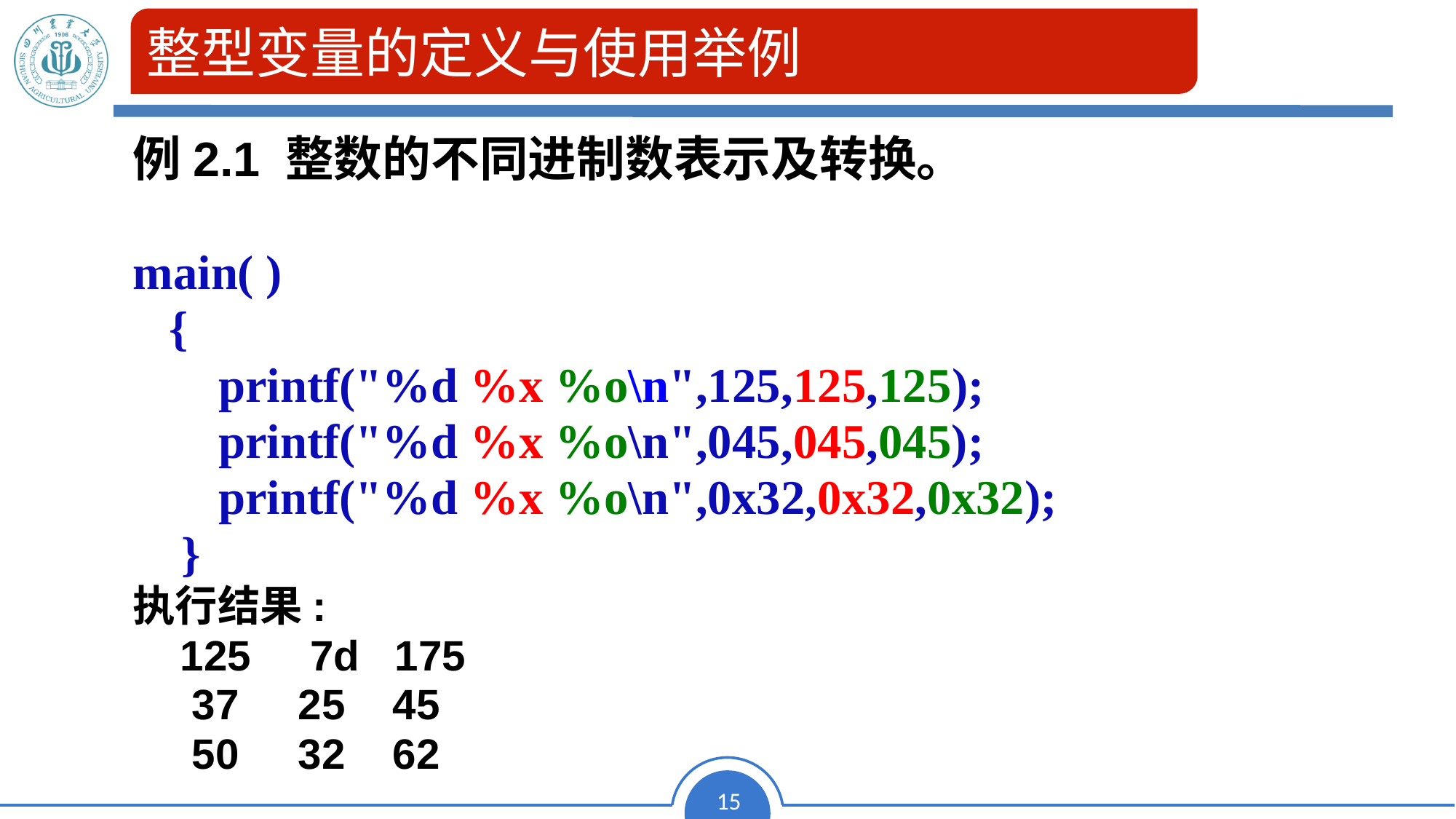

整型变量的定义与使用举例
1、整型数据
例2.1 整数的不同进制数表示及转换。

main( )
   {
       printf("%d %x %o\n",125,125,125);
       printf("%d %x %o\n",045,045,045);
       printf("%d %x %o\n",0x32,0x32,0x32);
    }
执行结果:
    125     7d   175
     37     25    45
     50     32    62